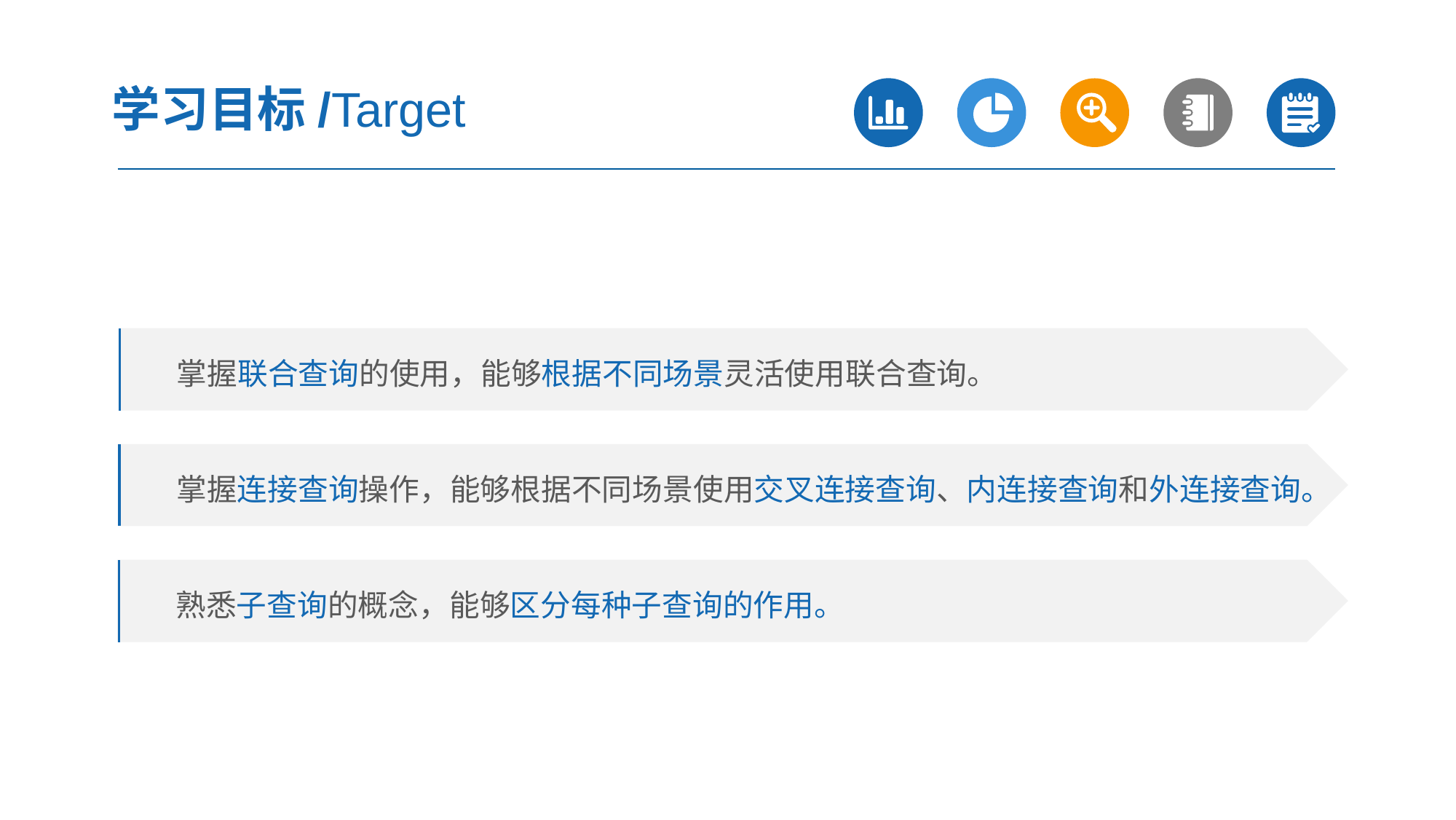

学习目标/Target
      掌握联合查询的使用，能够根据不同场景灵活使用联合查询。

      掌握连接查询操作，能够根据不同场景使用交叉连接查询、内连接查询和外连接查询。

      熟悉子查询的概念，能够区分每种子查询的作用。